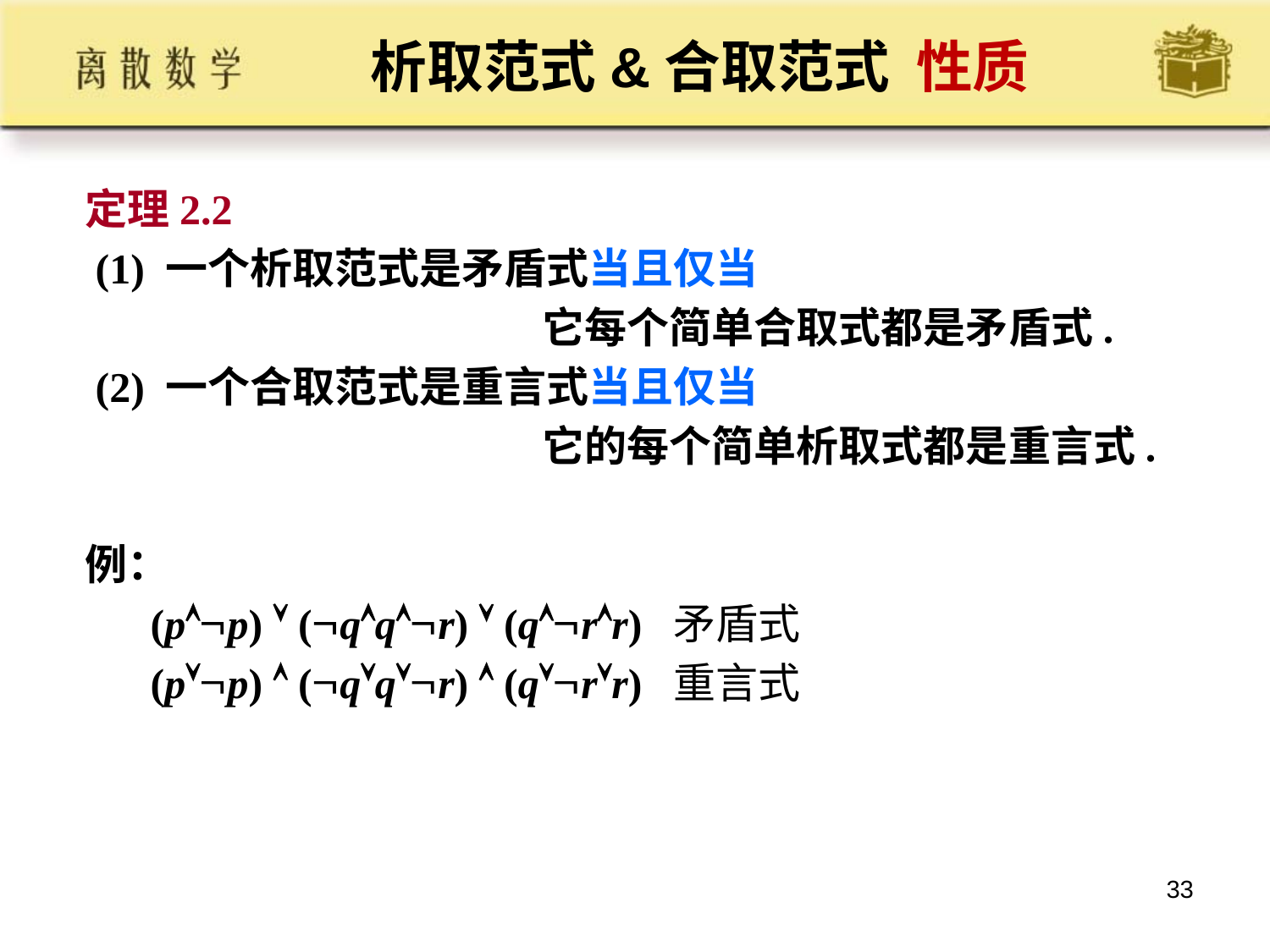

# 析取范式&合取范式  性质
定理2.2
 (1) 一个析取范式是矛盾式当且仅当
                                               它每个简单合取式都是矛盾式.
 (2) 一个合取范式是重言式当且仅当
                                               它的每个简单析取式都是重言式.

例：
(p∧¬p) ∨ (¬q∧q∧¬r) ∨ (q∧¬r∧r)  矛盾式
(p∨¬p) ∧ (¬q∨q∨¬r) ∧ (q∨¬r∨r)  重言式

33